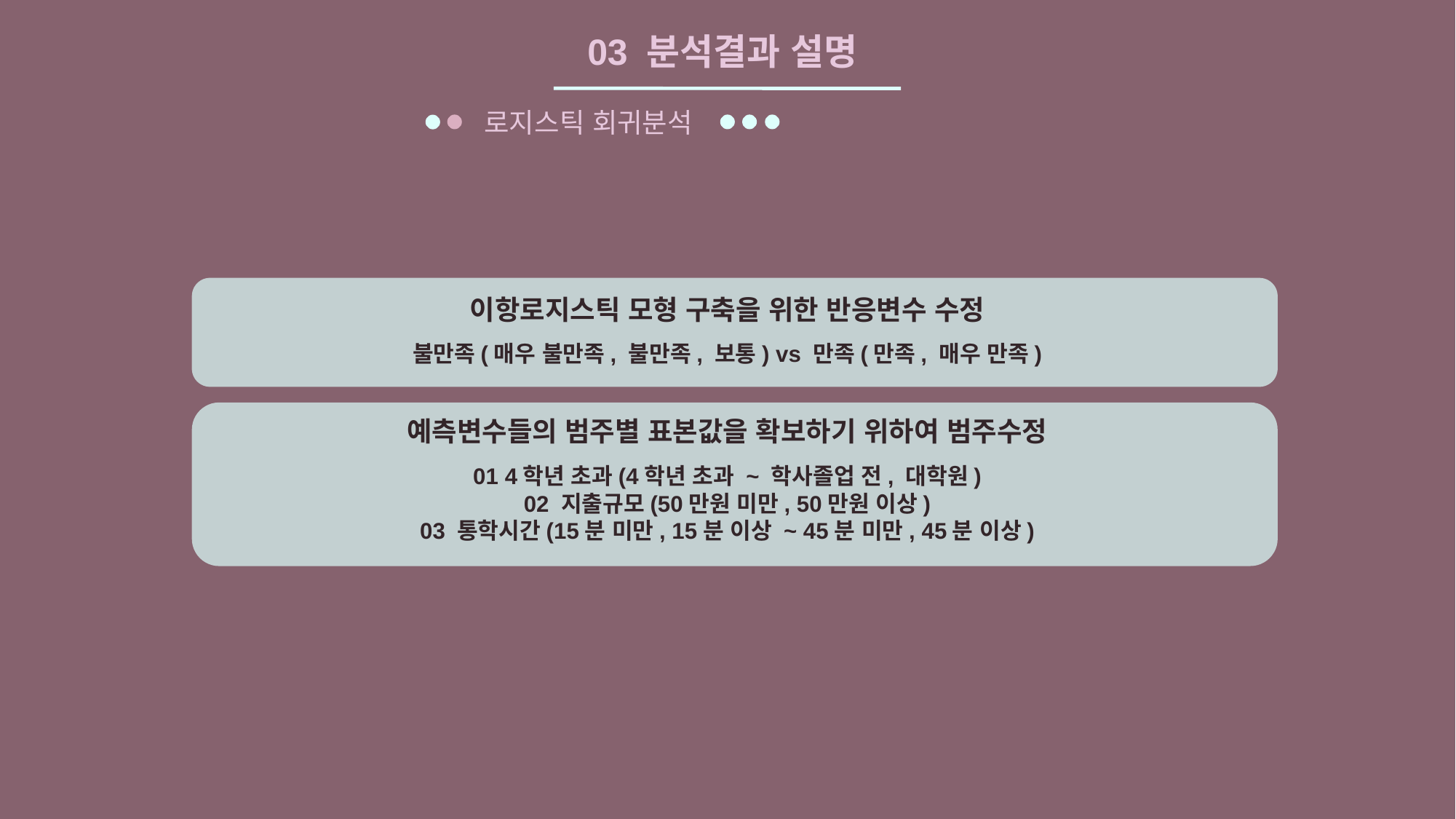

03 분석결과 설명
로지스틱 회귀분석

이항로지스틱 모형 구축을 위한 반응변수 수정
불만족(매우 불만족, 불만족, 보통) vs 만족(만족, 매우 만족)

예측변수들의 범주별 표본값을 확보하기 위하여 범주수정
01 4학년 초과(4학년 초과 ~ 학사졸업 전, 대학원)
02 지출규모(50만원 미만, 50만원 이상)
03 통학시간(15분 미만, 15분 이상 ~ 45분 미만, 45분 이상)